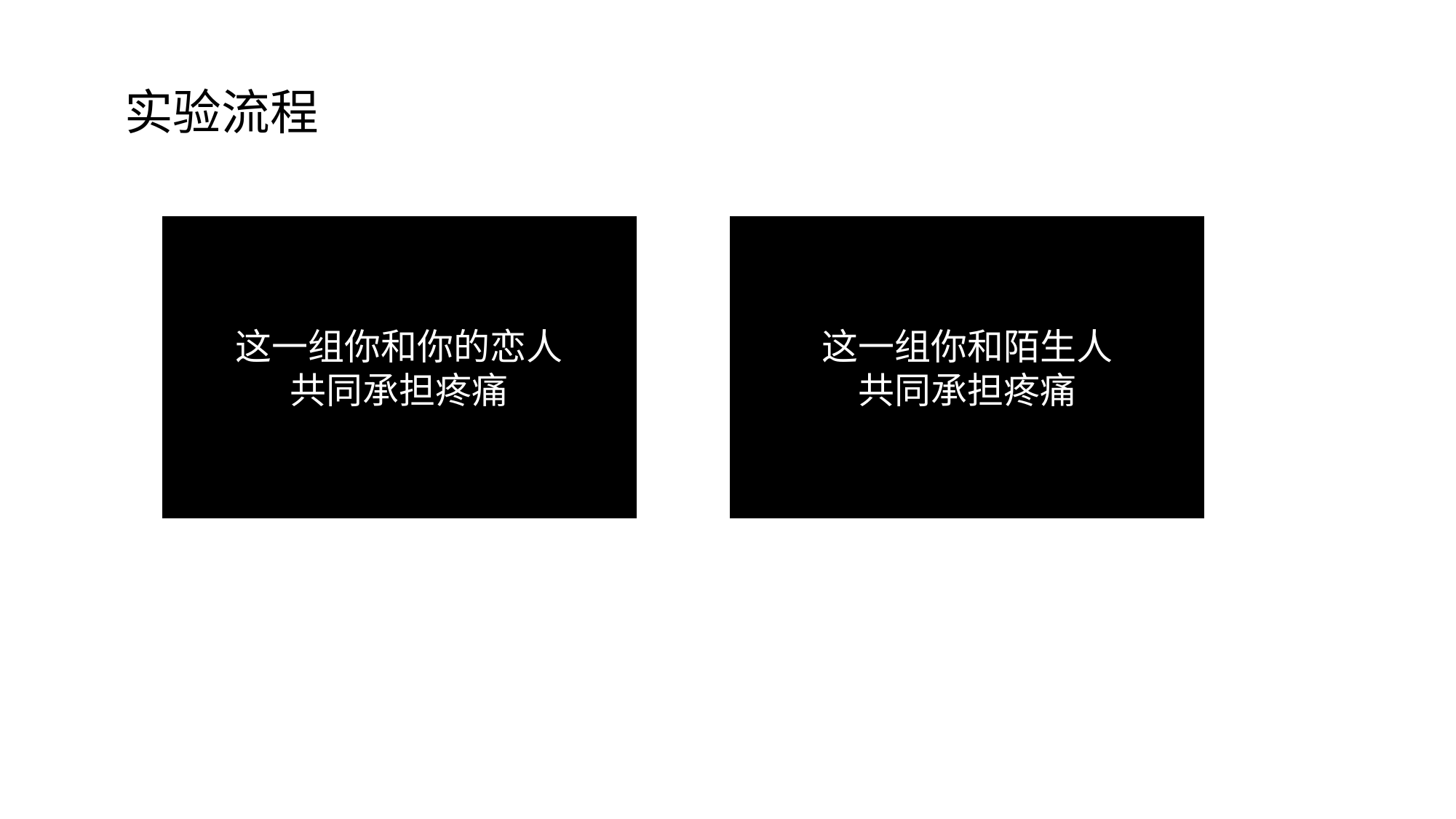

实验流程
这一组你和你的恋人
共同承担疼痛
这一组你和陌生人
共同承担疼痛